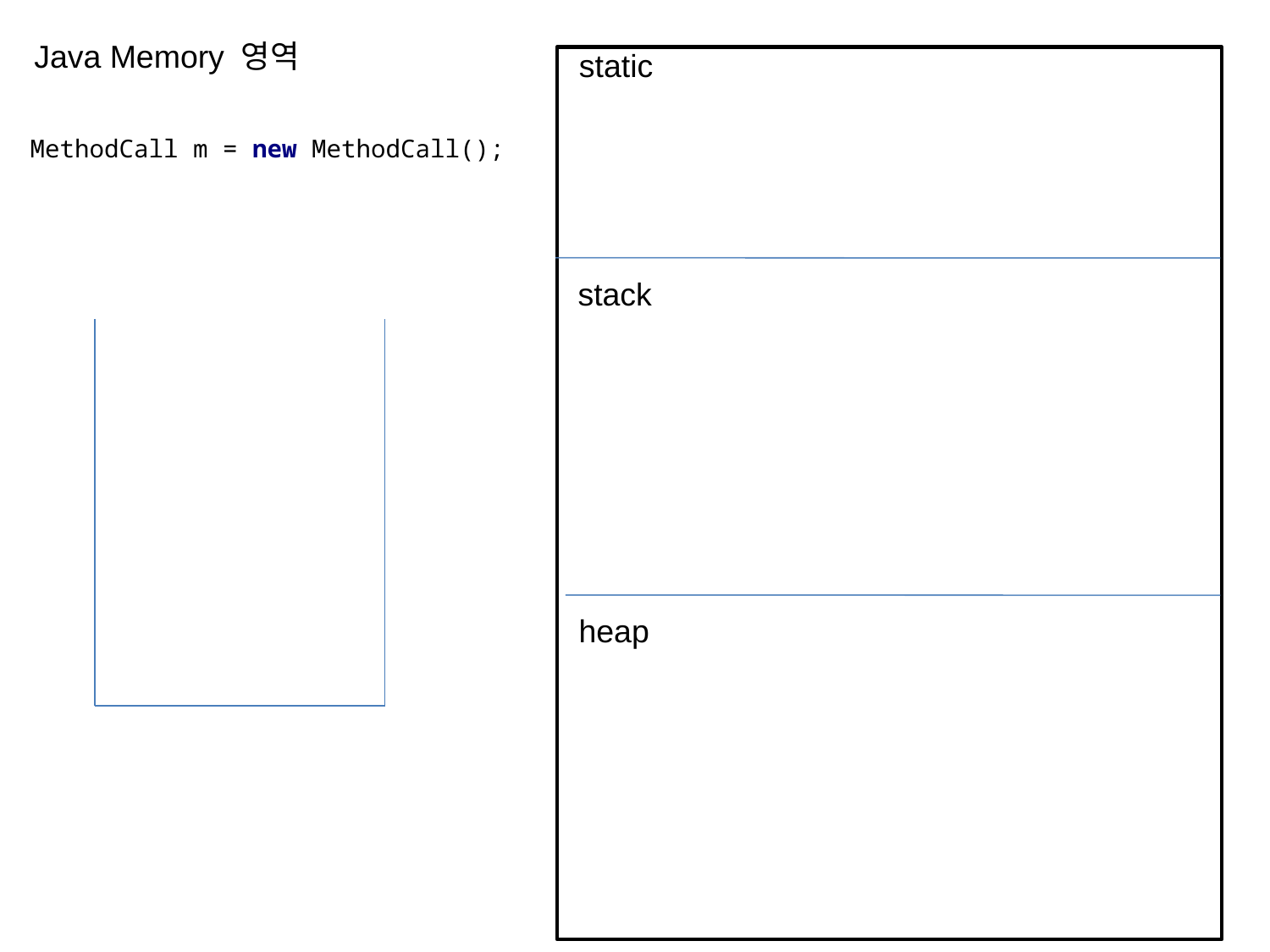

Java Memory 영역
static

MethodCall m = new MethodCall();
stack
heap